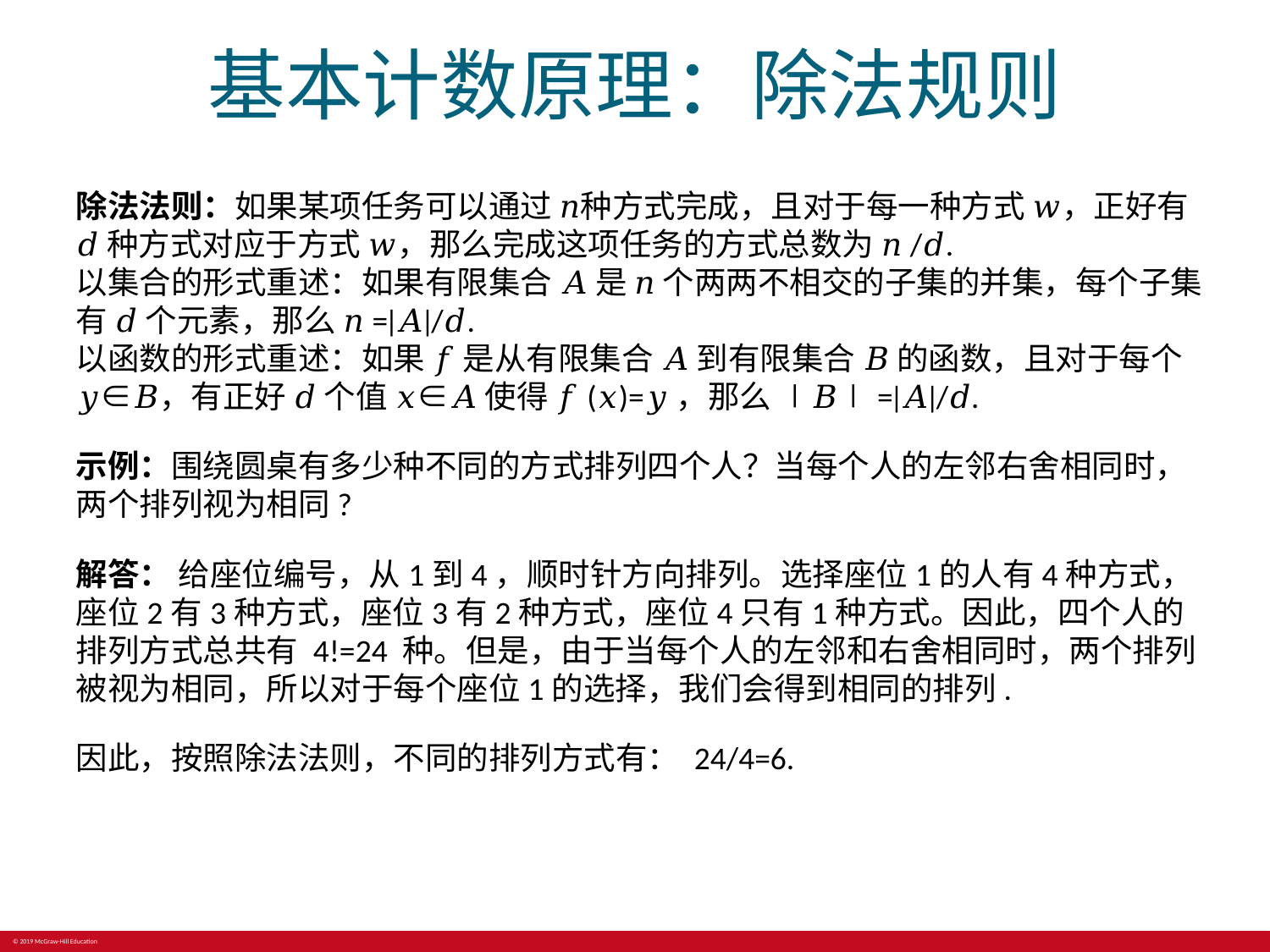

# 基本计数原理：除法规则
除法法则：如果某项任务可以通过 𝑛种方式完成，且对于每一种方式 𝑤，正好有 𝑑 种方式对应于方式 𝑤，那么完成这项任务的方式总数为 𝑛/𝑑.
以集合的形式重述：如果有限集合 𝐴 是 𝑛 个两两不相交的子集的并集，每个子集有 𝑑 个元素，那么 𝑛=∣𝐴∣/𝑑.
以函数的形式重述：如果 𝑓 是从有限集合 𝐴 到有限集合 𝐵 的函数，且对于每个 𝑦∈𝐵，有正好 𝑑 个值 𝑥∈𝐴 使得 𝑓(𝑥)=𝑦，那么 ∣𝐵∣=∣𝐴∣/𝑑.
示例：围绕圆桌有多少种不同的方式排列四个人？当每个人的左邻右舍相同时，两个排列视为相同?
解答： 给座位编号，从1到4，顺时针方向排列。选择座位1的人有4种方式，座位2有3种方式，座位3有2种方式，座位4只有1种方式。因此，四个人的排列方式总共有 4!=24 种。但是，由于当每个人的左邻和右舍相同时，两个排列被视为相同，所以对于每个座位1的选择，我们会得到相同的排列.
因此，按照除法法则，不同的排列方式有： 24/4=6.